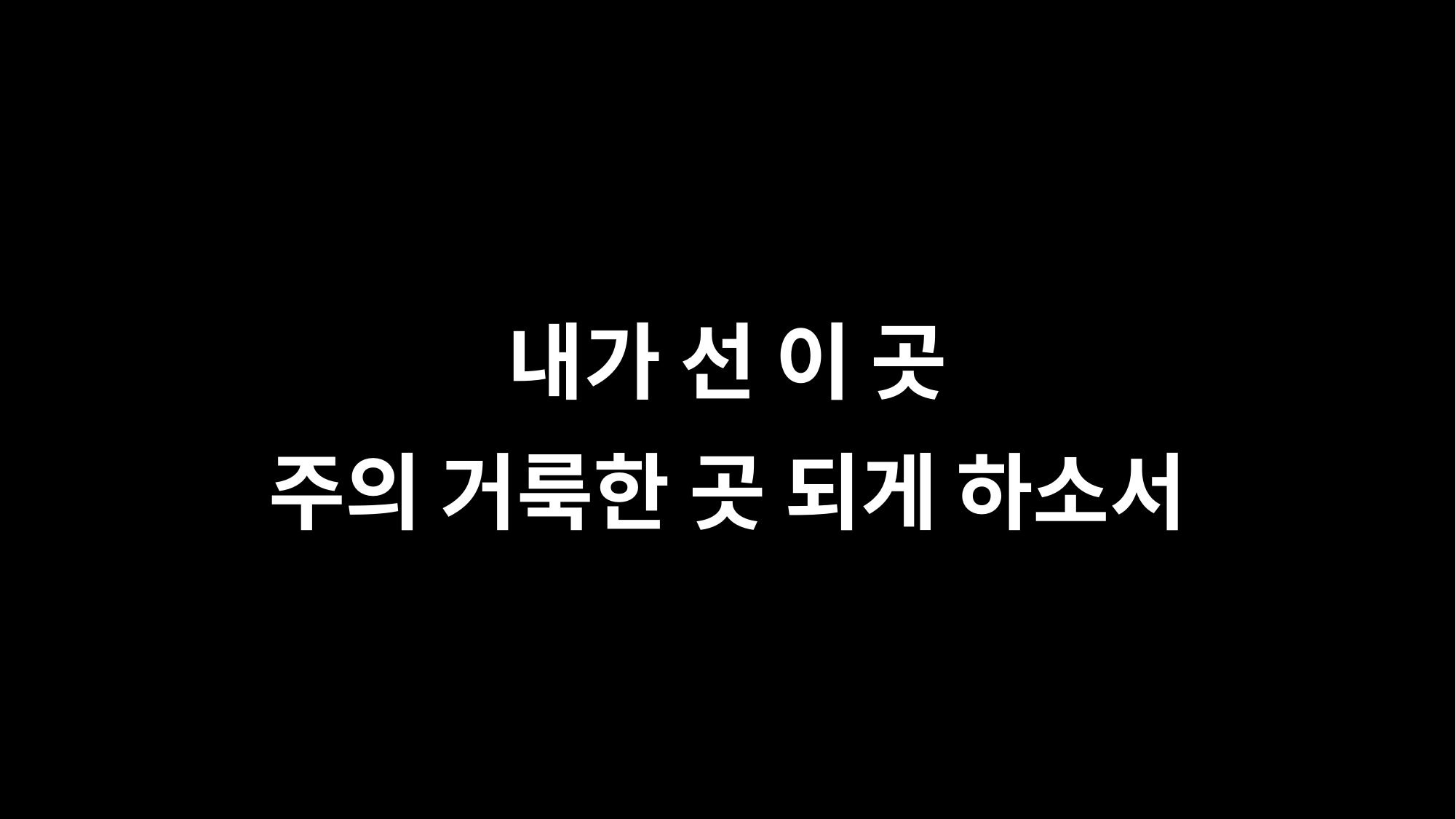

내가 선 이 곳
주의 거룩한 곳 되게 하소서